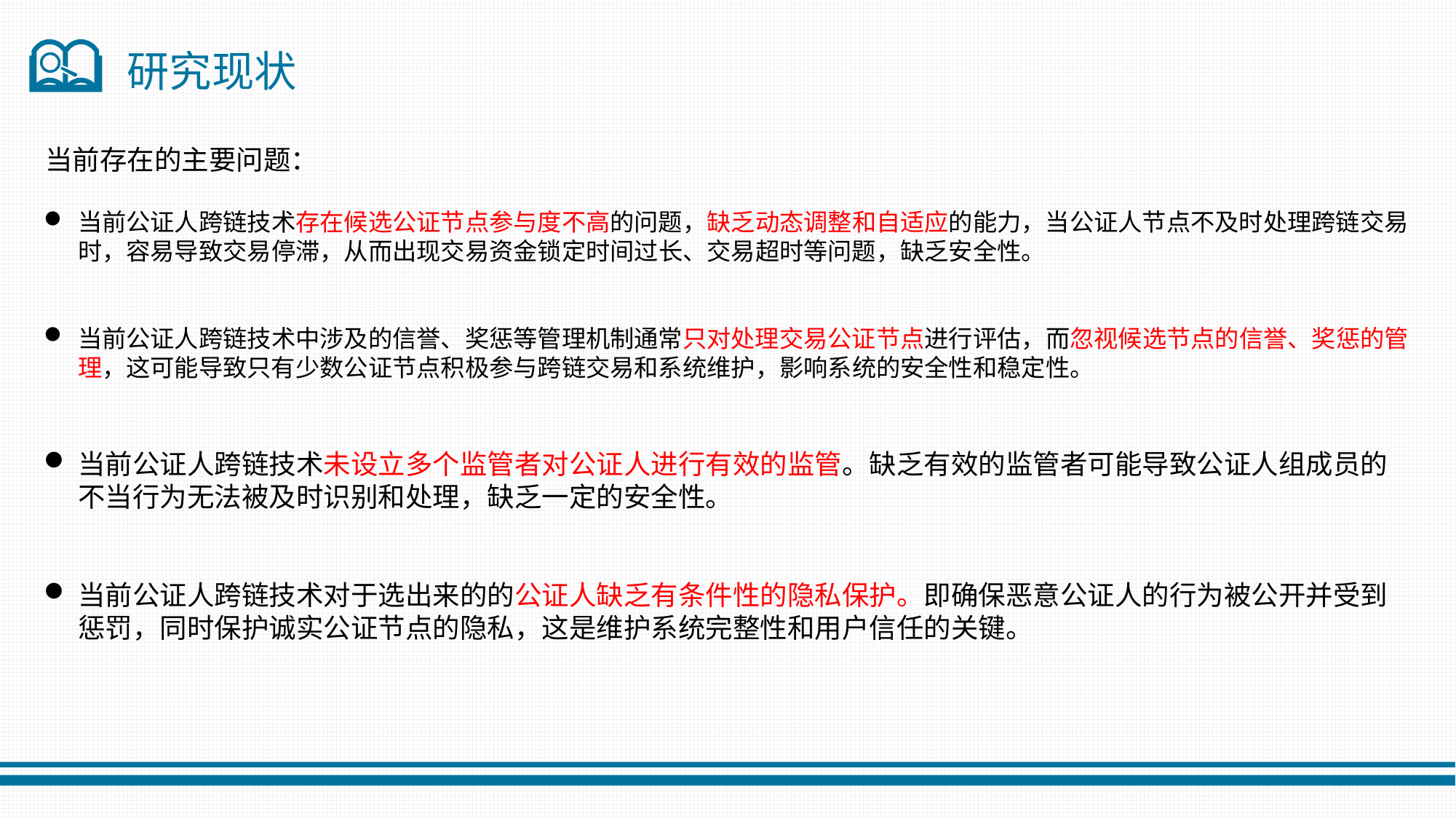

研究现状
当前存在的主要问题：
当前公证人跨链技术存在候选公证节点参与度不高的问题，缺乏动态调整和自适应的能力，当公证人节点不及时处理跨链交易时，容易导致交易停滞，从而出现交易资金锁定时间过长、交易超时等问题，缺乏安全性。

当前公证人跨链技术中涉及的信誉、奖惩等管理机制通常只对处理交易公证节点进行评估，而忽视候选节点的信誉、奖惩的管理，这可能导致只有少数公证节点积极参与跨链交易和系统维护，影响系统的安全性和稳定性。

当前公证人跨链技术未设立多个监管者对公证人进行有效的监管。缺乏有效的监管者可能导致公证人组成员的不当行为无法被及时识别和处理，缺乏一定的安全性。

当前公证人跨链技术对于选出来的的公证人缺乏有条件性的隐私保护。即确保恶意公证人的行为被公开并受到惩罚，同时保护诚实公证节点的隐私，这是维护系统完整性和用户信任的关键。